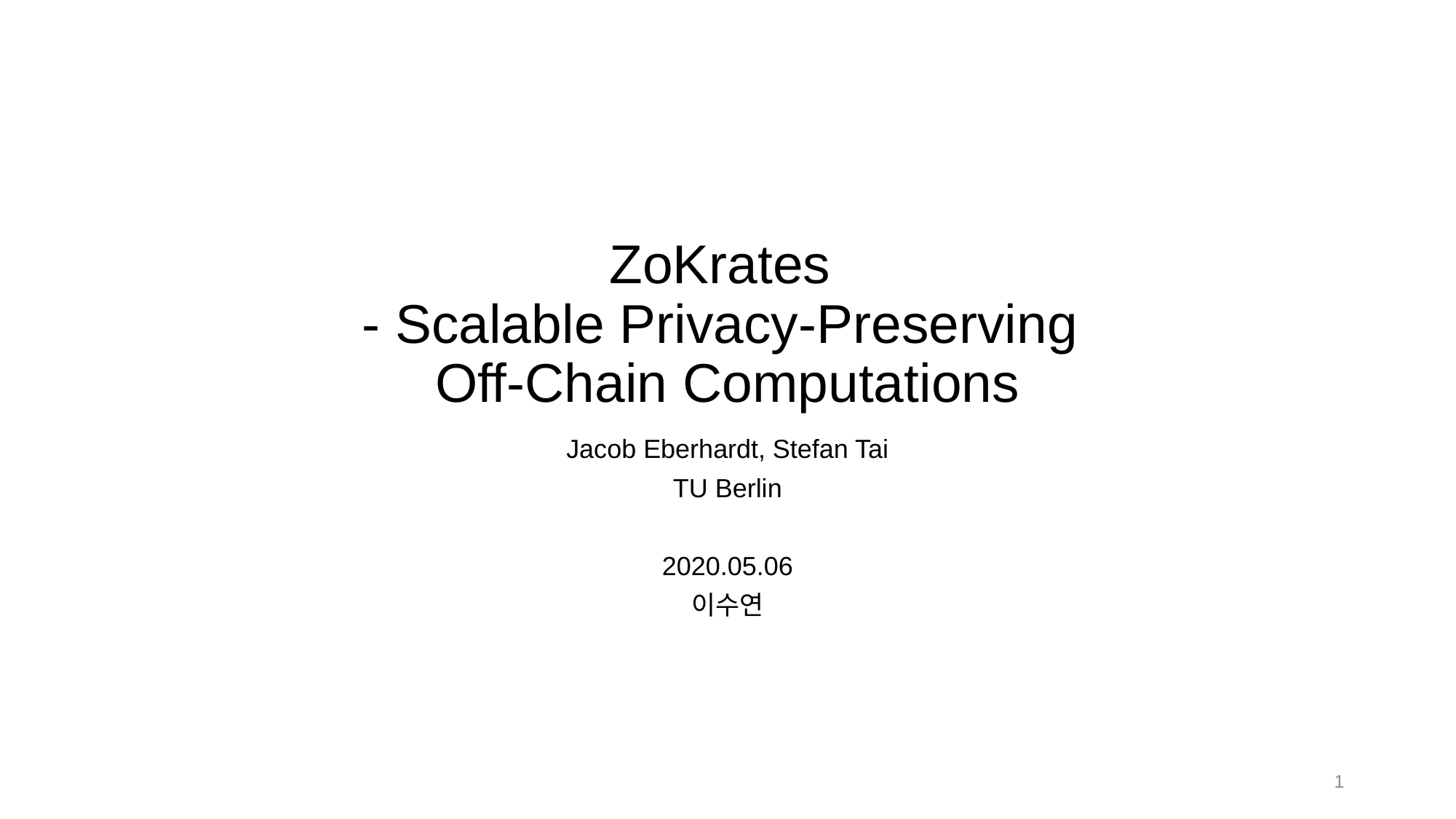

# ZoKrates - Scalable Privacy-Preserving Off-Chain Computations
Jacob Eberhardt, Stefan Tai
TU Berlin

2020.05.06
이수연
1